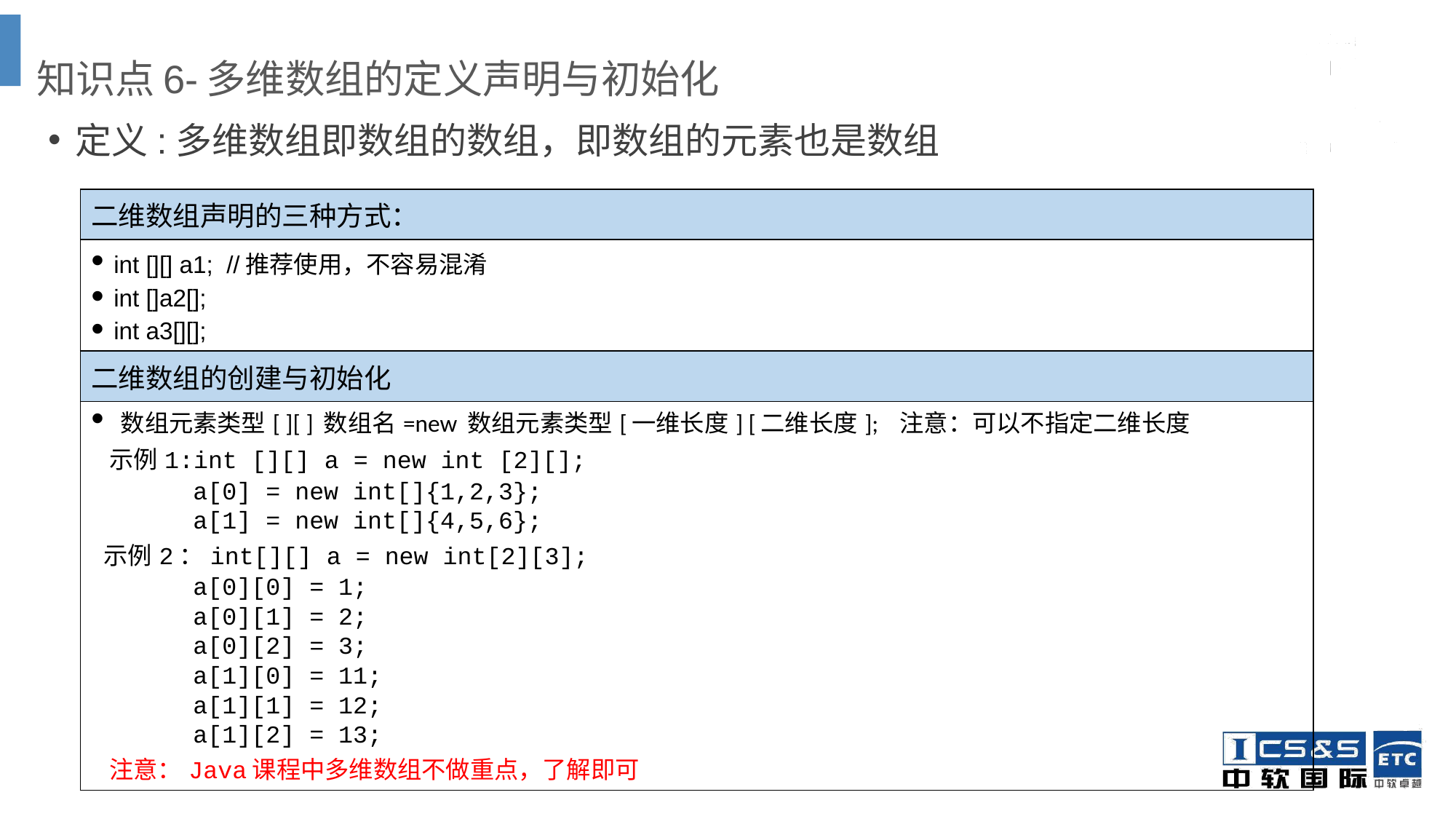

知识点6-多维数组的定义声明与初始化

定义:多维数组即数组的数组，即数组的元素也是数组

| 二维数组声明的三种方式： |
| --- |
| int [][] a1; //推荐使用，不容易混淆 int []a2[]; int a3[][]; |
| 二维数组的创建与初始化 |
| 数组元素类型[ ][ ] 数组名=new 数组元素类型[一维长度] [二维长度]; 注意：可以不指定二维长度 示例1:int [][] a = new int [2][]; a[0] = new int[]{1,2,3}; a[1] = new int[]{4,5,6}; 示例2：int[][] a = new int[2][3]; a[0][0] = 1; a[0][1] = 2; a[0][2] = 3; a[1][0] = 11; a[1][1] = 12; a[1][2] = 13; 注意：Java课程中多维数组不做重点，了解即可 |